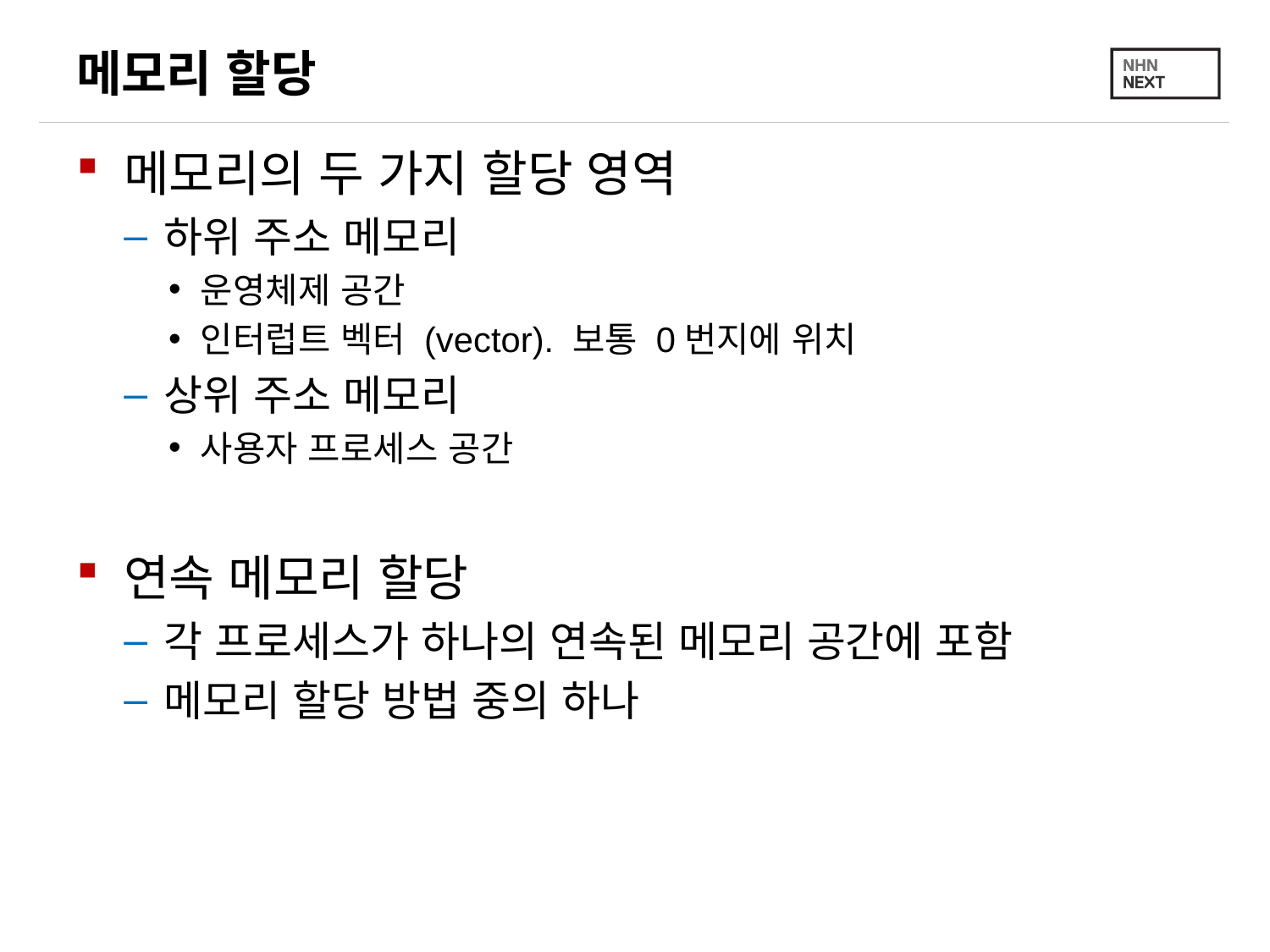

# 메모리 할당
메모리의 두 가지 할당 영역
하위 주소 메모리
운영체제 공간
인터럽트 벡터 (vector). 보통 0번지에 위치
상위 주소 메모리
사용자 프로세스 공간

연속 메모리 할당
각 프로세스가 하나의 연속된 메모리 공간에 포함
메모리 할당 방법 중의 하나